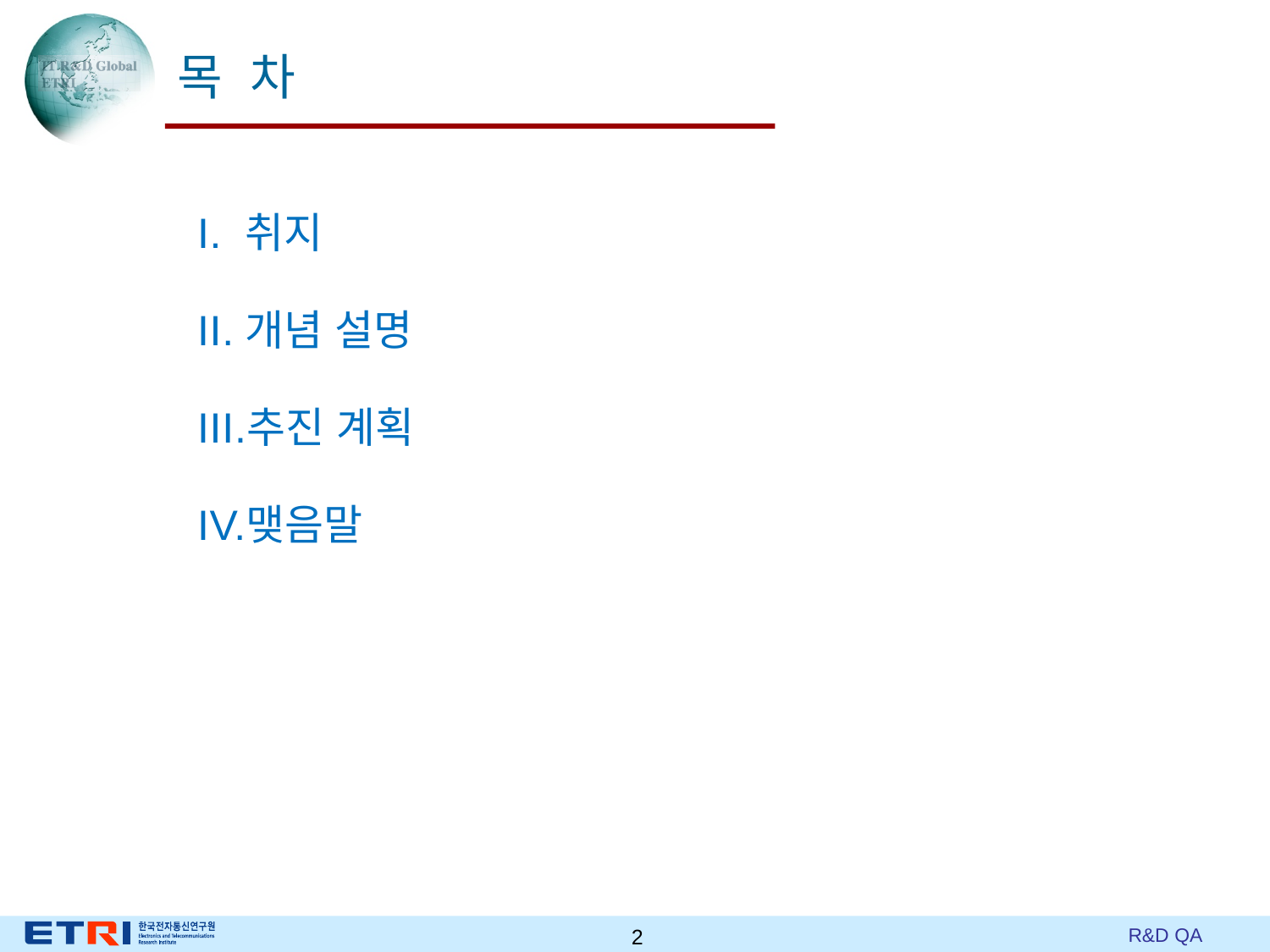

# 목  차
취지
개념 설명
추진 계획
맺음말